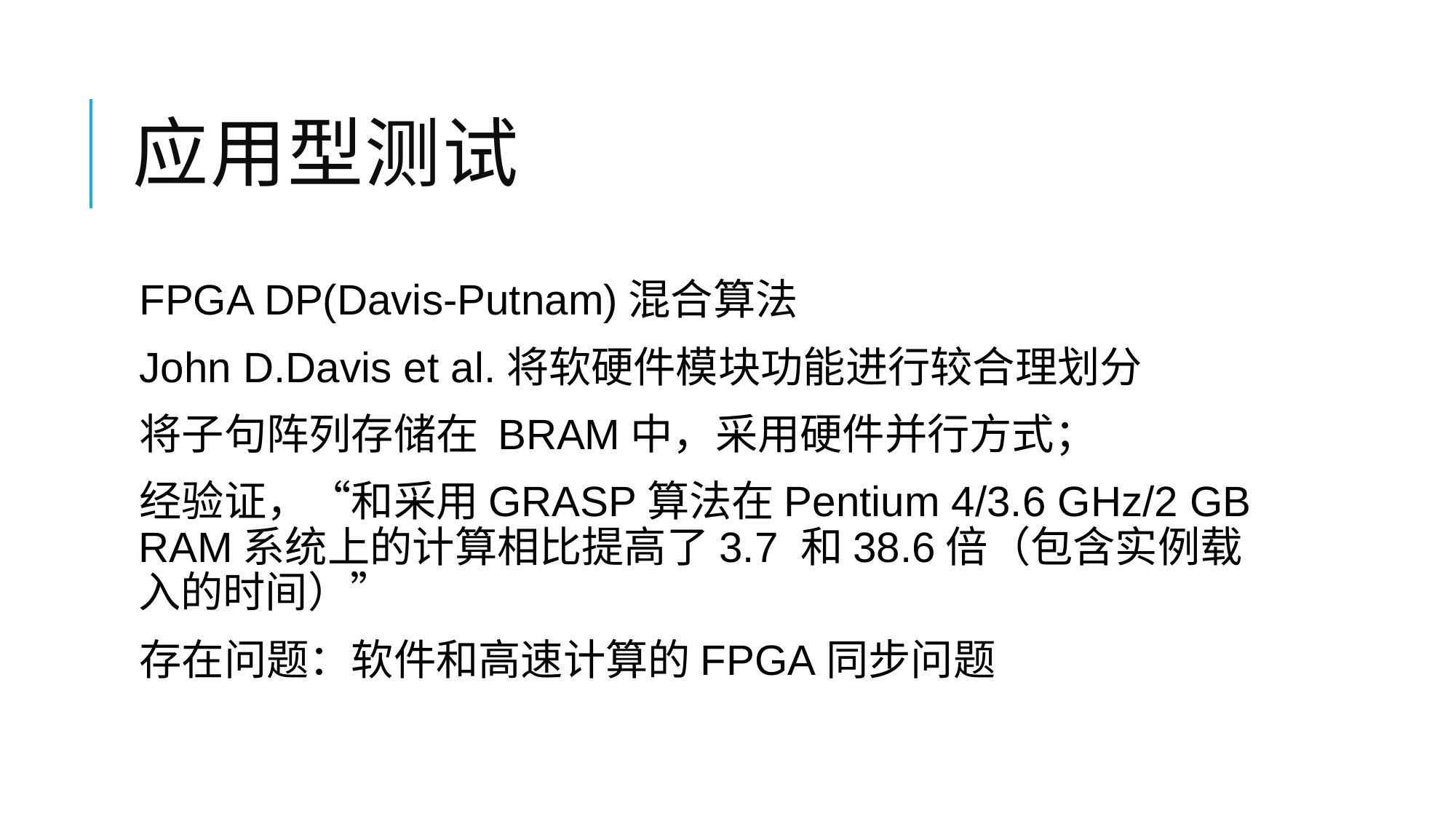

# 应用型测试
FPGA DP(Davis-Putnam)混合算法
John D.Davis et al.将软硬件模块功能进行较合理划分
将子句阵列存储在 BRAM中，采用硬件并行方式；
经验证，“和采用GRASP算法在Pentium 4/3.6 GHz/2 GB RAM系统上的计算相比提高了3.7 和38.6倍（包含实例载入的时间）”
存在问题：软件和高速计算的FPGA同步问题